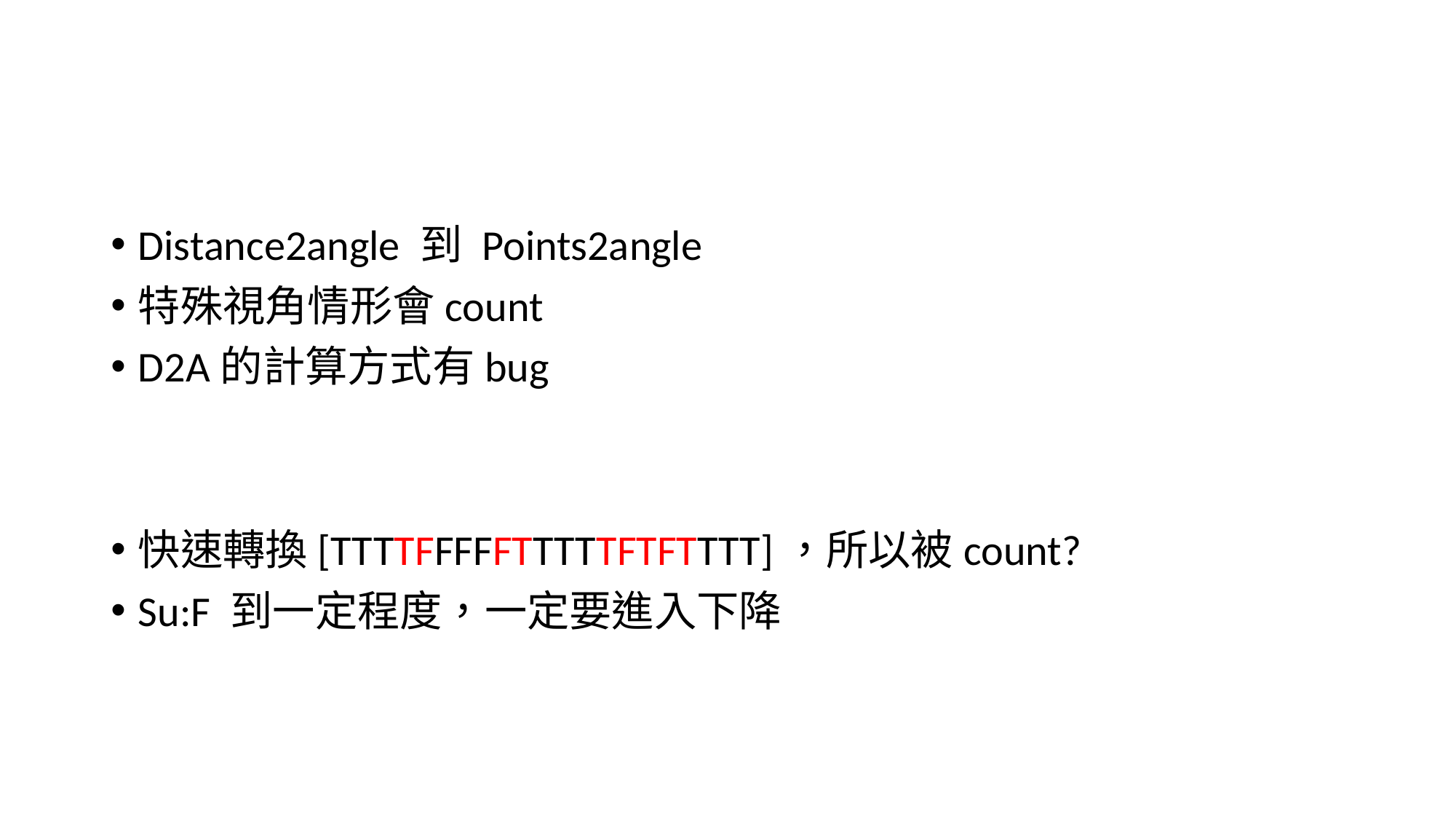

#
Distance2angle 到 Points2angle
特殊視角情形會count
D2A的計算方式有bug

快速轉換[TTTTFFFFFTTTTTFTFTTTT]，所以被count?
Su:F 到一定程度，一定要進入下降